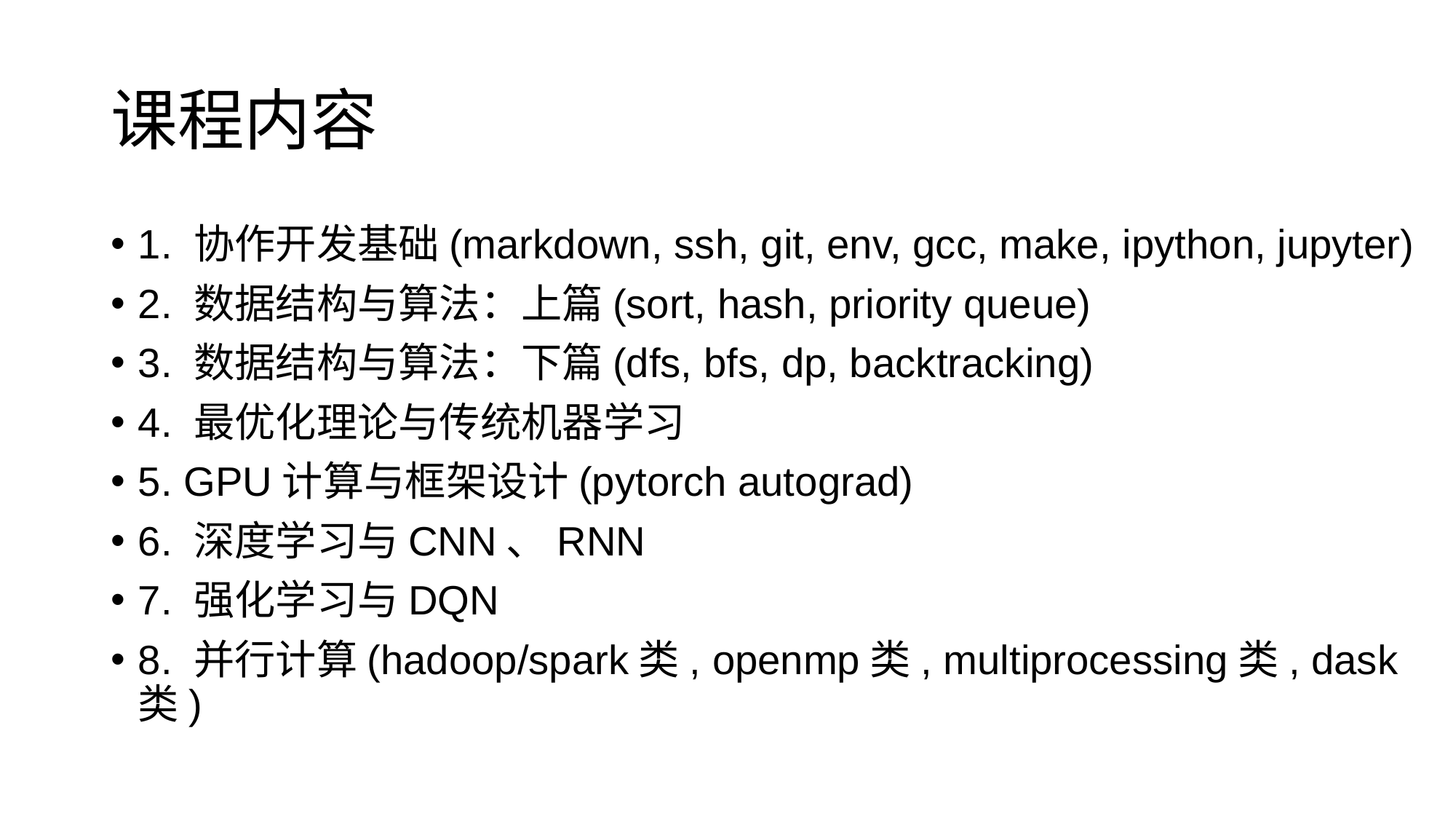

# 课程内容
1. 协作开发基础(markdown, ssh, git, env, gcc, make, ipython, jupyter)
2. 数据结构与算法：上篇(sort, hash, priority queue)
3. 数据结构与算法：下篇(dfs, bfs, dp, backtracking)
4. 最优化理论与传统机器学习
5. GPU计算与框架设计(pytorch autograd)
6. 深度学习与CNN、RNN
7. 强化学习与DQN
8. 并行计算(hadoop/spark类, openmp类, multiprocessing类, dask类)